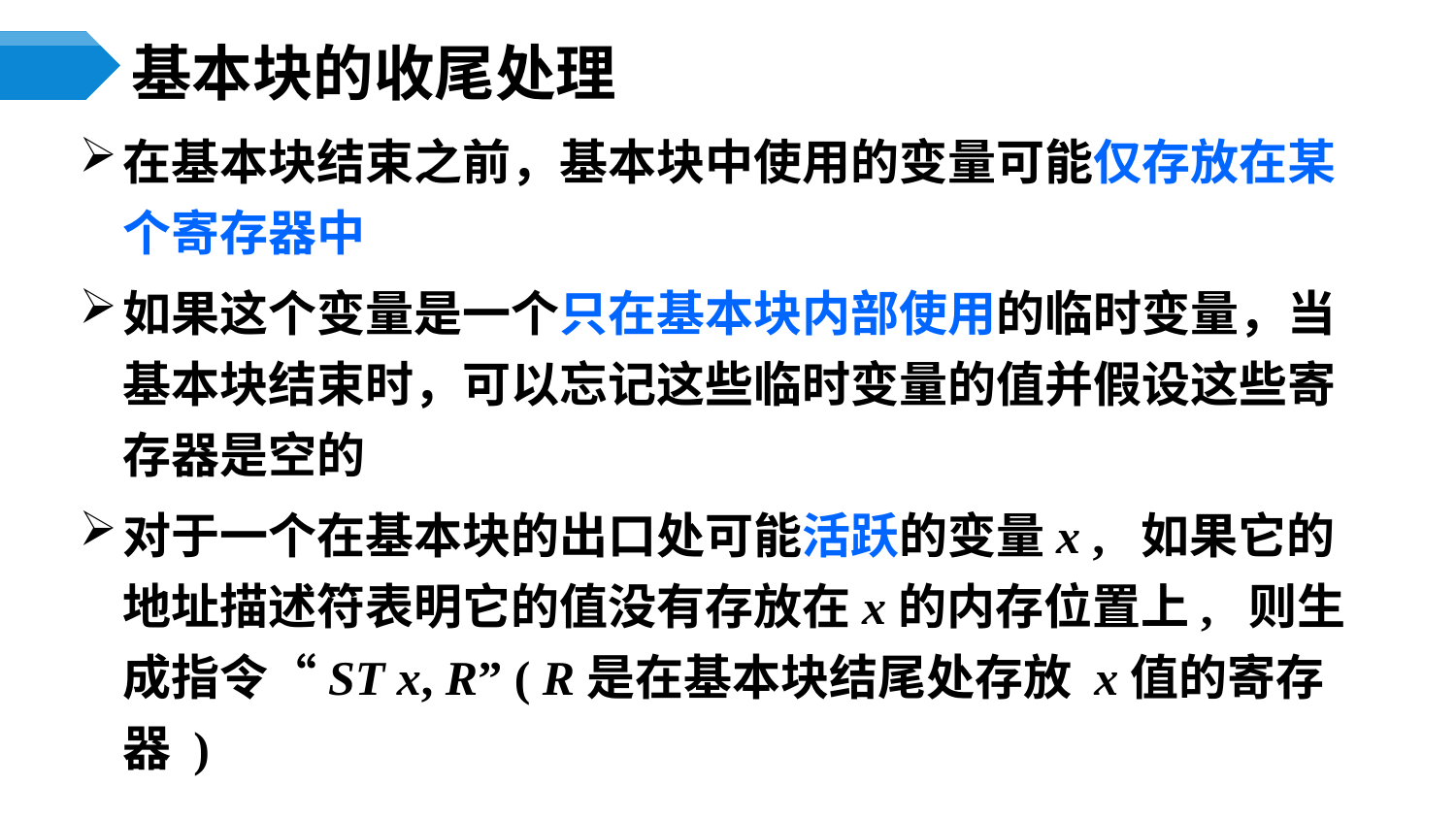

# 基本块的收尾处理
在基本块结束之前，基本块中使用的变量可能仅存放在某个寄存器中
如果这个变量是一个只在基本块内部使用的临时变量，当基本块结束时，可以忘记这些临时变量的值并假设这些寄存器是空的
对于一个在基本块的出口处可能活跃的变量x ,  如果它的地址描述符表明它的值没有存放在x的内存位置上,  则生成指令“ST x, R” ( R是在基本块结尾处存放 x值的寄存器 )